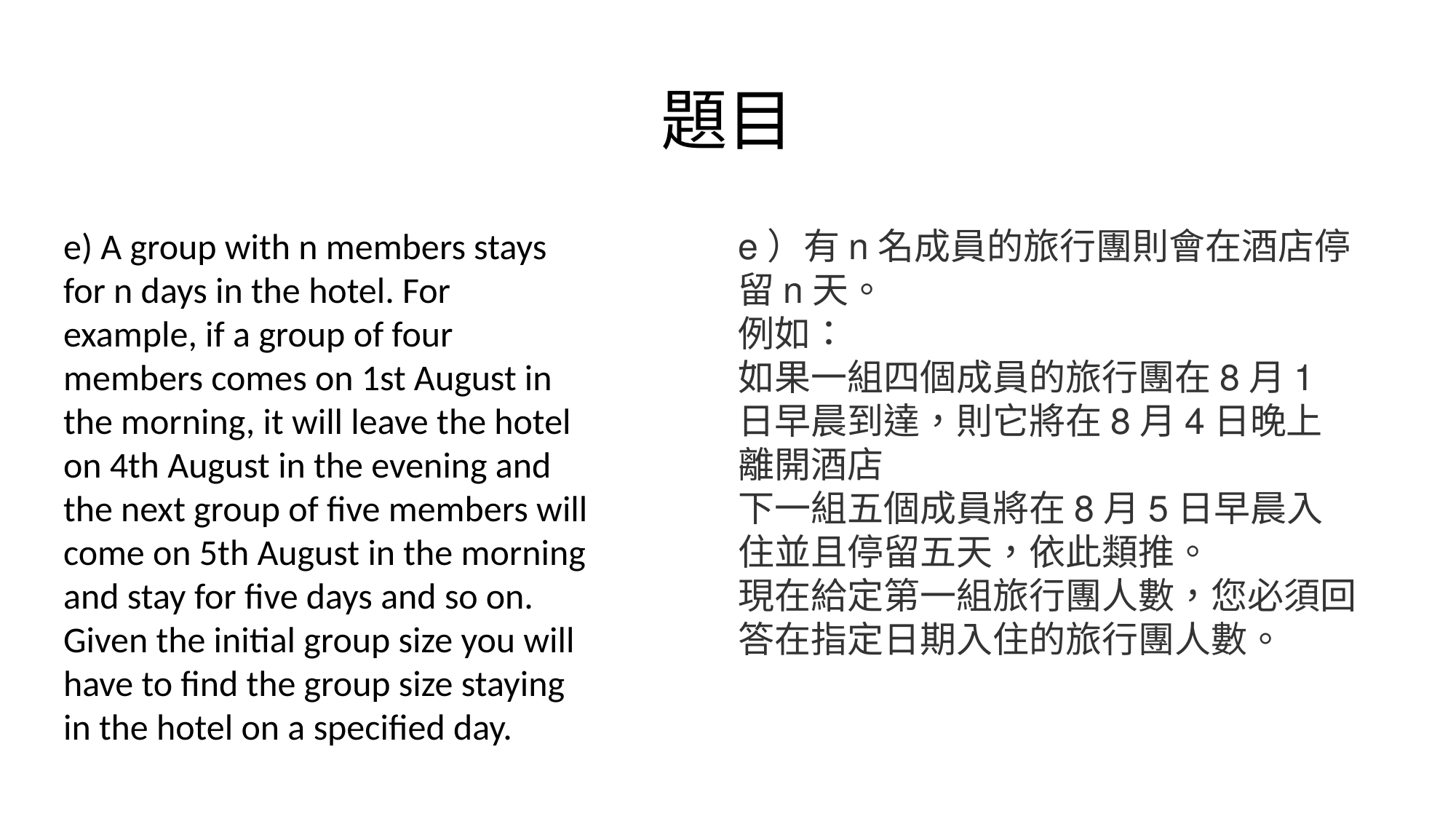

# 題目
e) A group with n members stays for n days in the hotel. For example, if a group of four members comes on 1st August in the morning, it will leave the hotel on 4th August in the evening and the next group of five members will come on 5th August in the morning and stay for five days and so on.
Given the initial group size you will have to find the group size staying in the hotel on a specified day.
e）有n名成員的旅行團則會在酒店停留n天。
例如：
如果一組四個成員的旅行團在8月1日早晨到達，則它將在8月4日晚上離開酒店
下一組五個成員將在8月5日早晨入住並且停留五天，依此類推。
現在給定第一組旅行團人數，您必須回答在指定日期入住的旅行團人數。